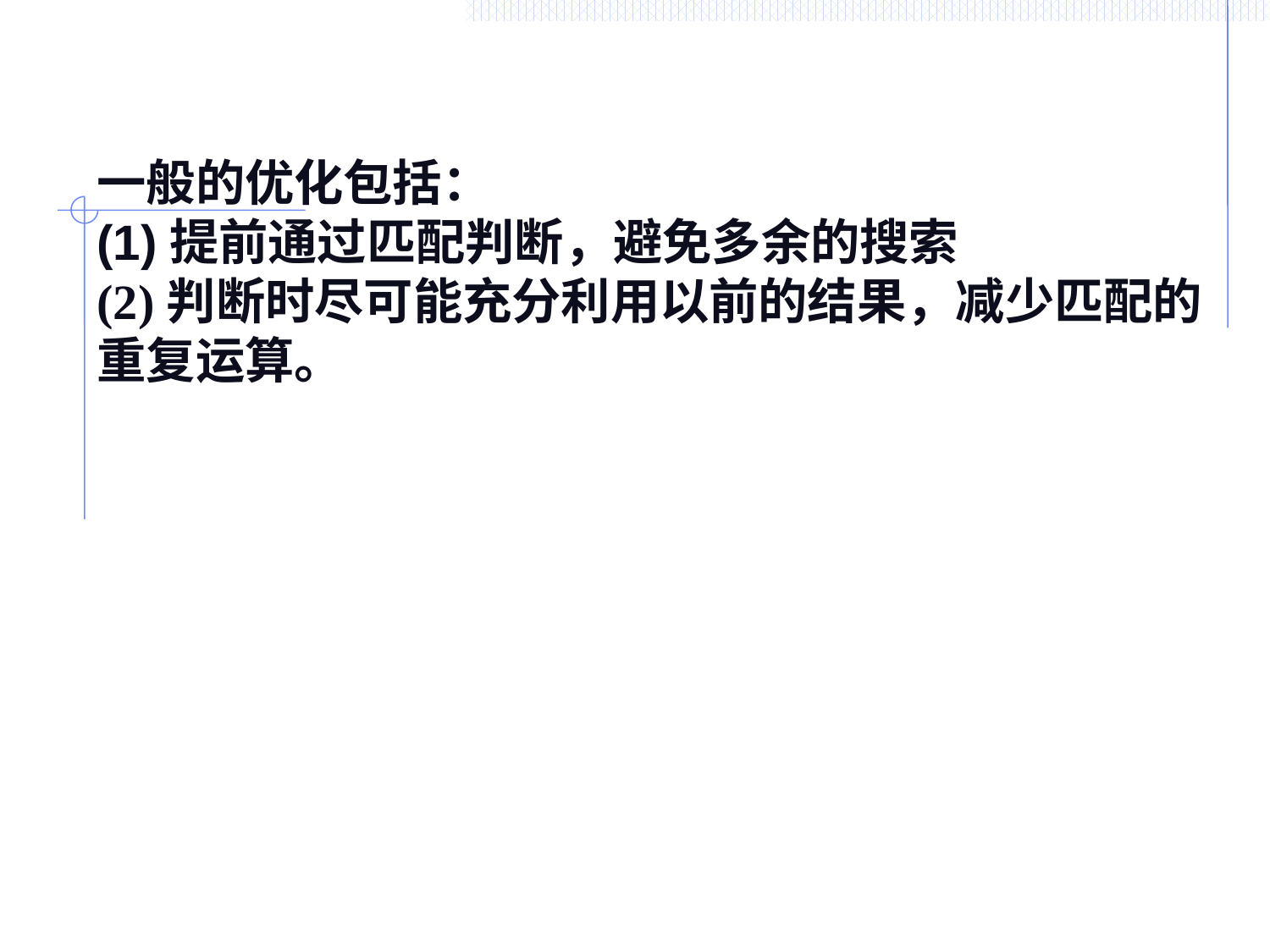

一般的优化包括：
(1)提前通过匹配判断，避免多余的搜索
(2)判断时尽可能充分利用以前的结果，减少匹配的重复运算。